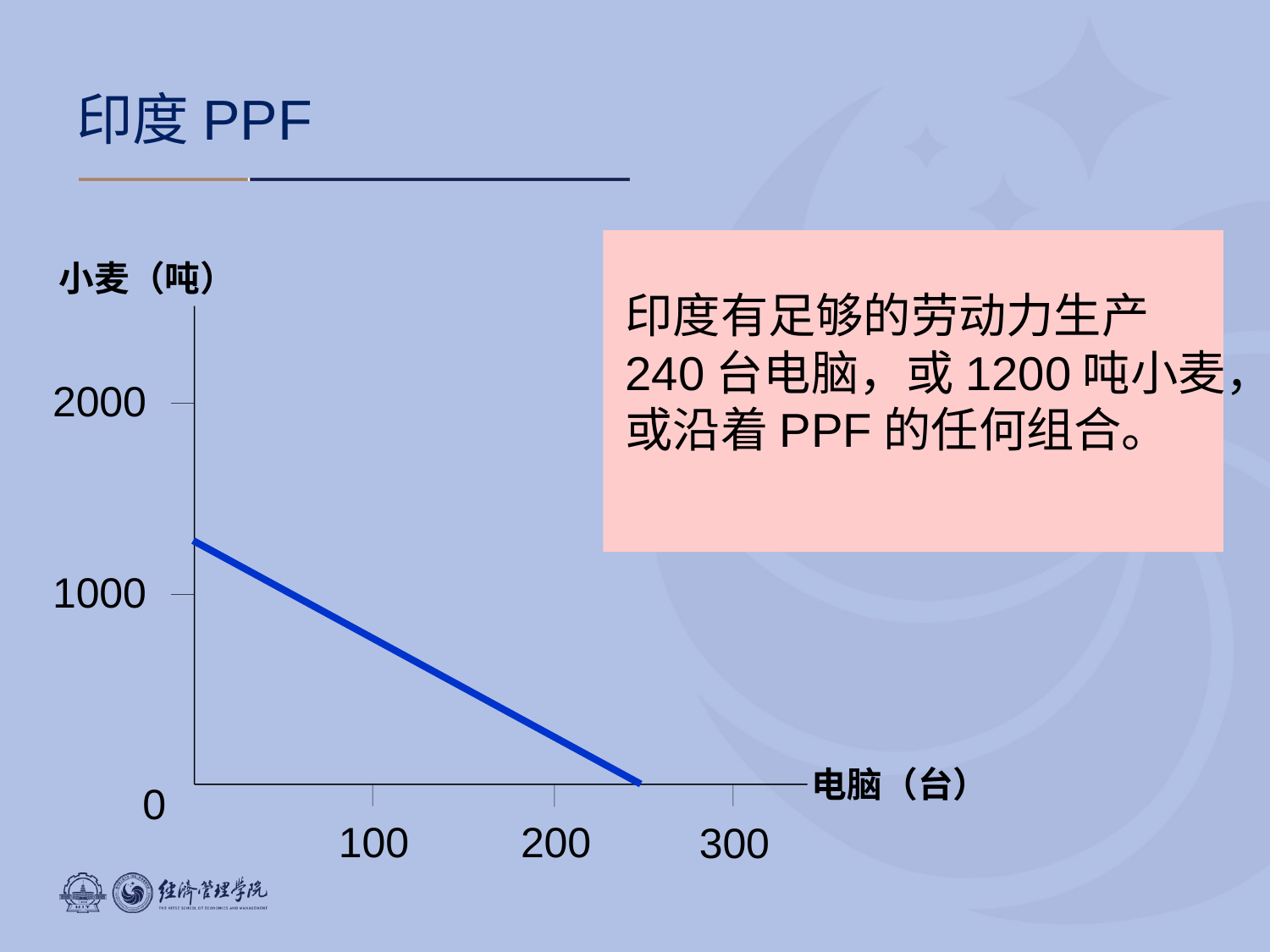

# 印度PPF

印度有足够的劳动力生产240台电脑，或1200吨小麦，或沿着PPF的任何组合。
小麦（吨）

2000

1000

0

100

300

200
电脑（台）

或5000吨小麦，